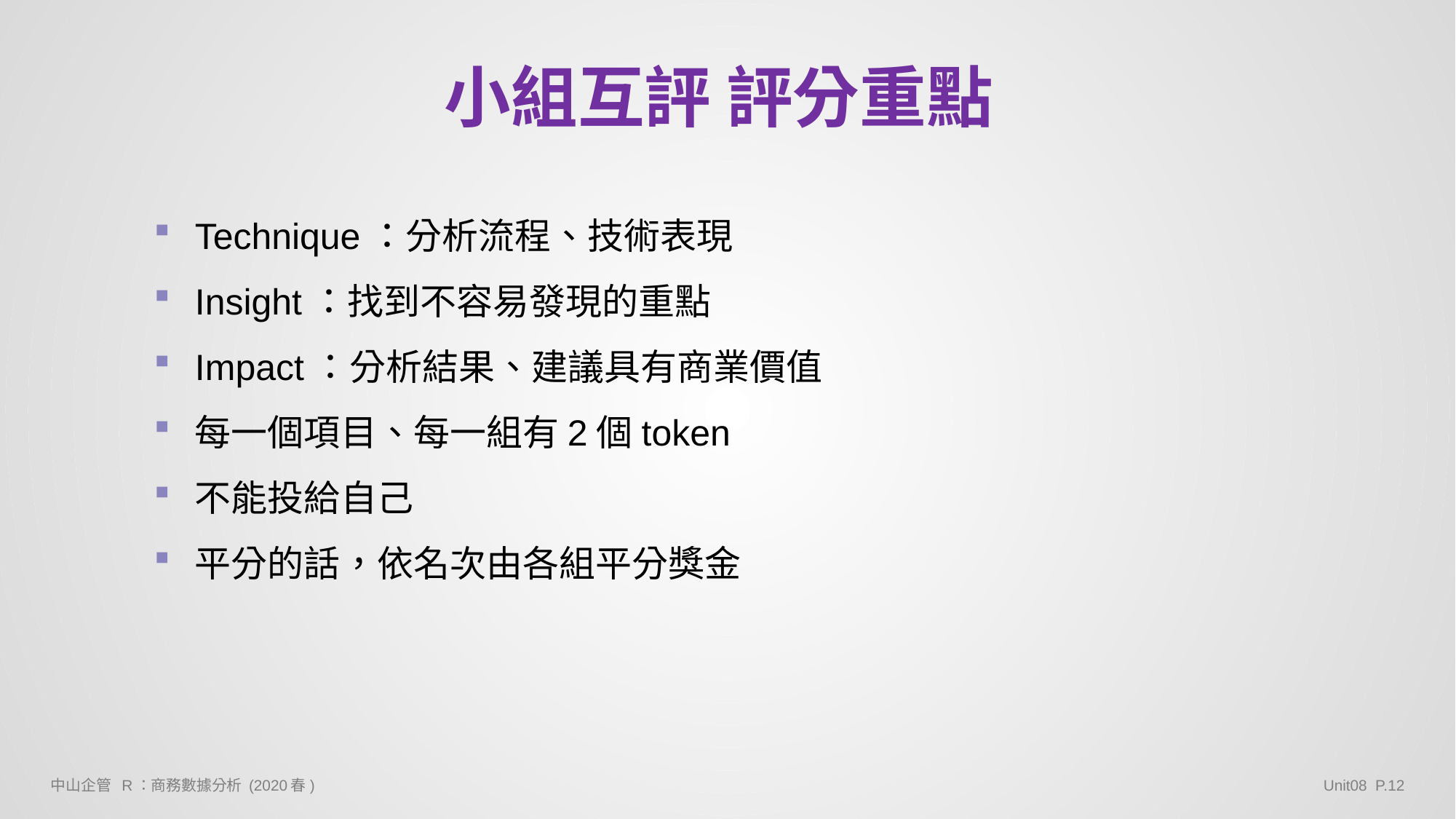

# 小組互評 評分重點
Technique：分析流程、技術表現
Insight：找到不容易發現的重點
Impact：分析結果、建議具有商業價值
每一個項目、每一組有2個token
不能投給自己
平分的話，依名次由各組平分獎金